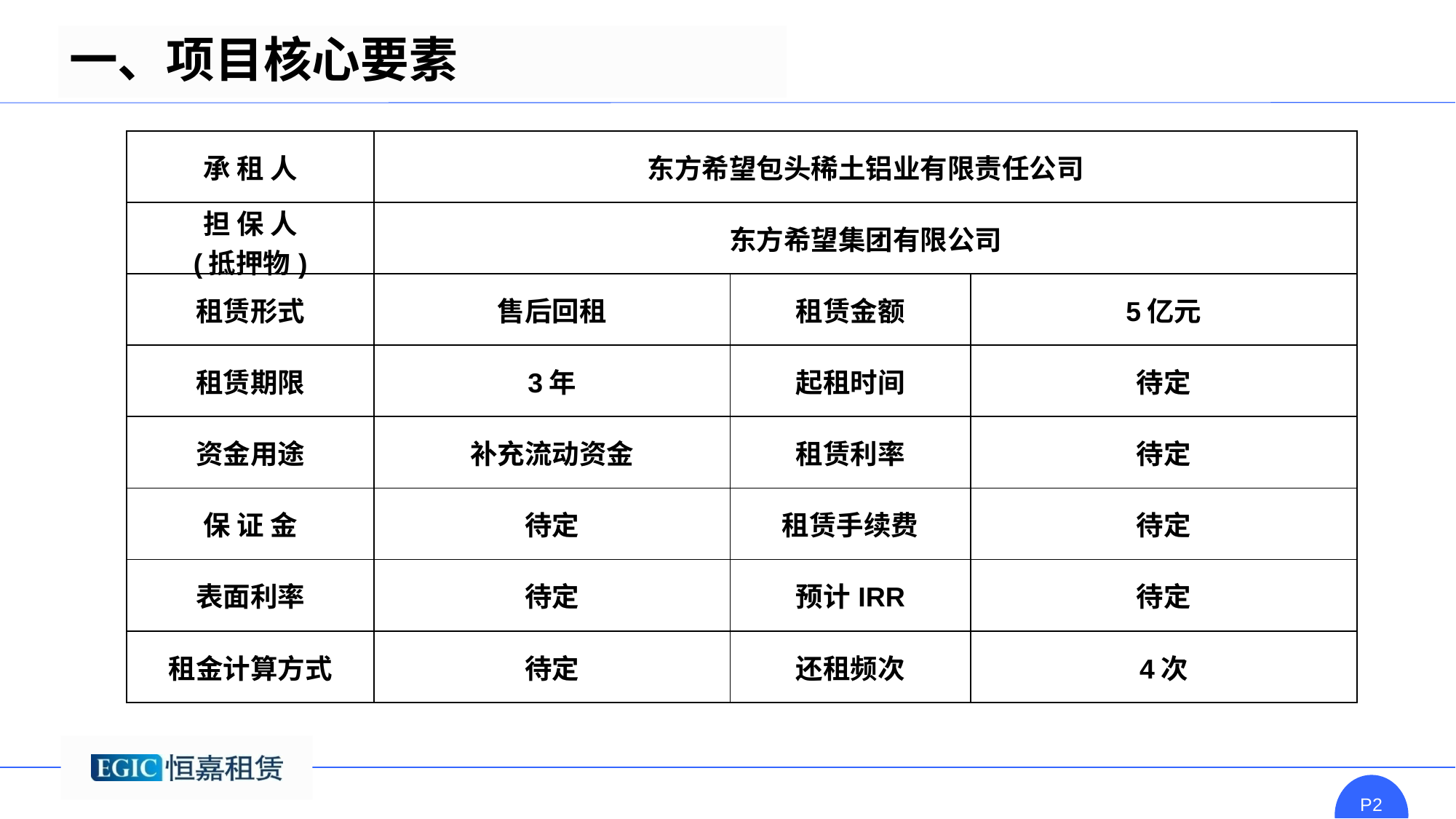

一、项目核心要素
| 承 租 人 | 东方希望包头稀土铝业有限责任公司 |  |  |
| --- | --- | --- | --- |
| 担 保 人 (抵押物) | 东方希望集团有限公司 |  |  |
| 租赁形式 | 售后回租 | 租赁金额 | 5亿元 |
| 租赁期限 | 3年 | 起租时间 | 待定 |
| 资金用途 | 补充流动资金 | 租赁利率 | 待定 |
| 保 证 金 | 待定 | 租赁手续费 | 待定 |
| 表面利率 | 待定 | 预计IRR | 待定 |
| 租金计算方式 | 待定 | 还租频次 | 4次 |